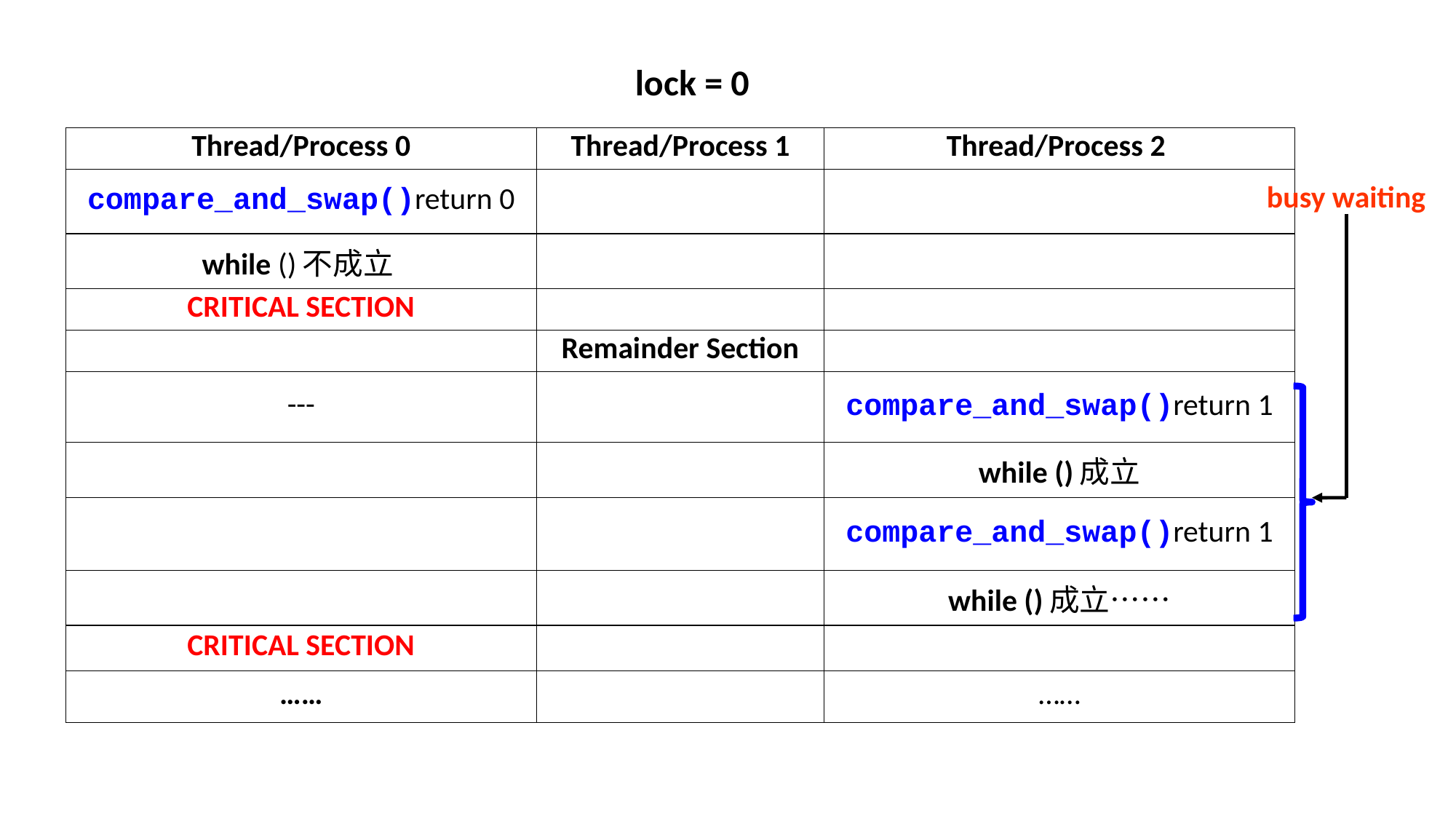

lock = 0
| Thread/Process 0 | Thread/Process 1 | Thread/Process 2 |
| --- | --- | --- |
| compare\_and\_swap()return 0 |  |  |
| while ()不成立 |  |  |
| CRITICAL SECTION |  |  |
|  | Remainder Section |  |
| --- |  | compare\_and\_swap()return 1 |
|  |  | while ()成立 |
|  |  | compare\_and\_swap()return 1 |
|  |  | while ()成立…… |
| CRITICAL SECTION |  |  |
| …… |  | …… |
busy waiting